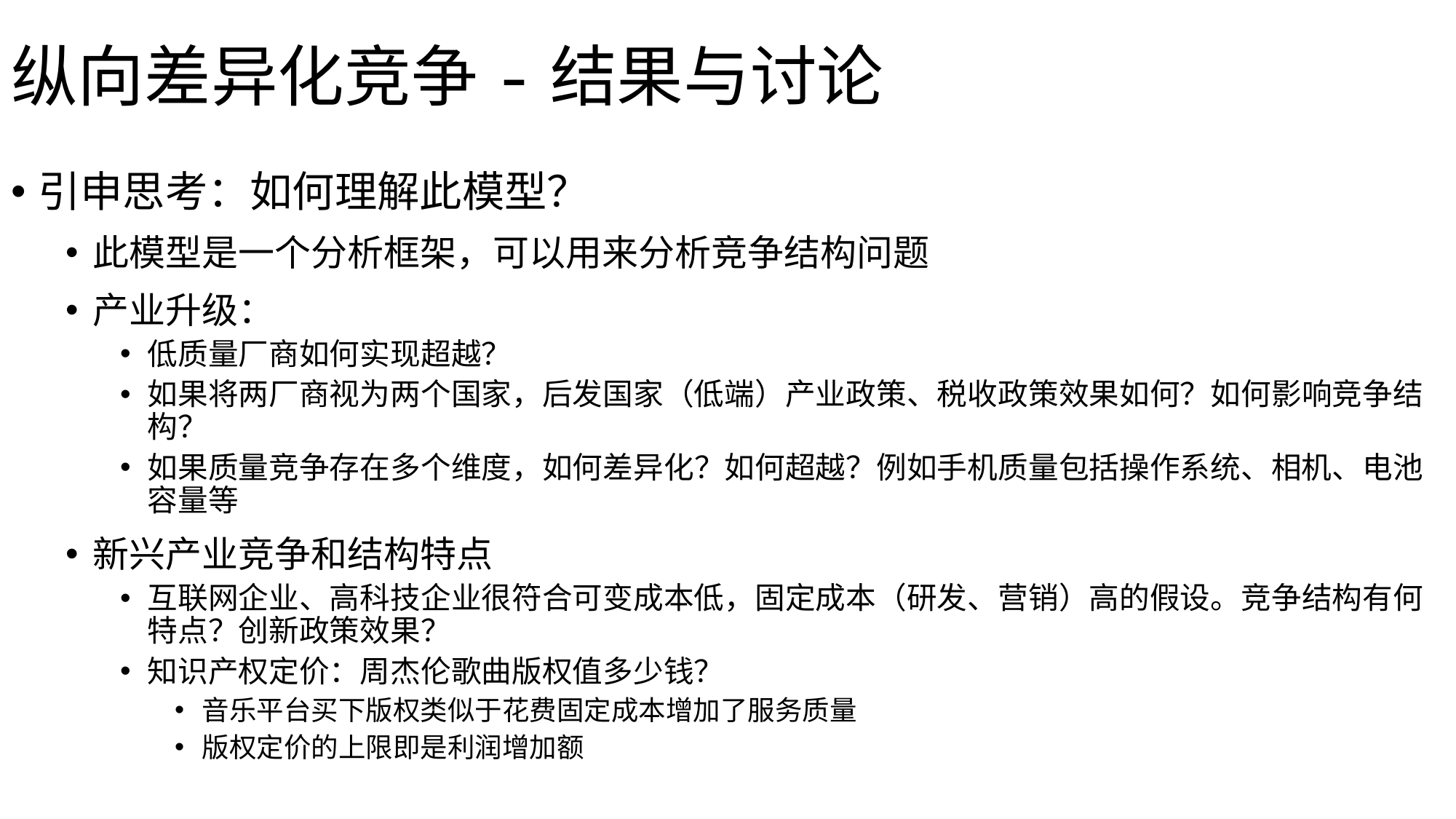

# 纵向差异化竞争-结果与讨论
引申思考：如何理解此模型？
此模型是一个分析框架，可以用来分析竞争结构问题
产业升级：
低质量厂商如何实现超越？
如果将两厂商视为两个国家，后发国家（低端）产业政策、税收政策效果如何？如何影响竞争结构？
如果质量竞争存在多个维度，如何差异化？如何超越？例如手机质量包括操作系统、相机、电池容量等
新兴产业竞争和结构特点
互联网企业、高科技企业很符合可变成本低，固定成本（研发、营销）高的假设。竞争结构有何特点？创新政策效果？
知识产权定价：周杰伦歌曲版权值多少钱？
音乐平台买下版权类似于花费固定成本增加了服务质量
版权定价的上限即是利润增加额